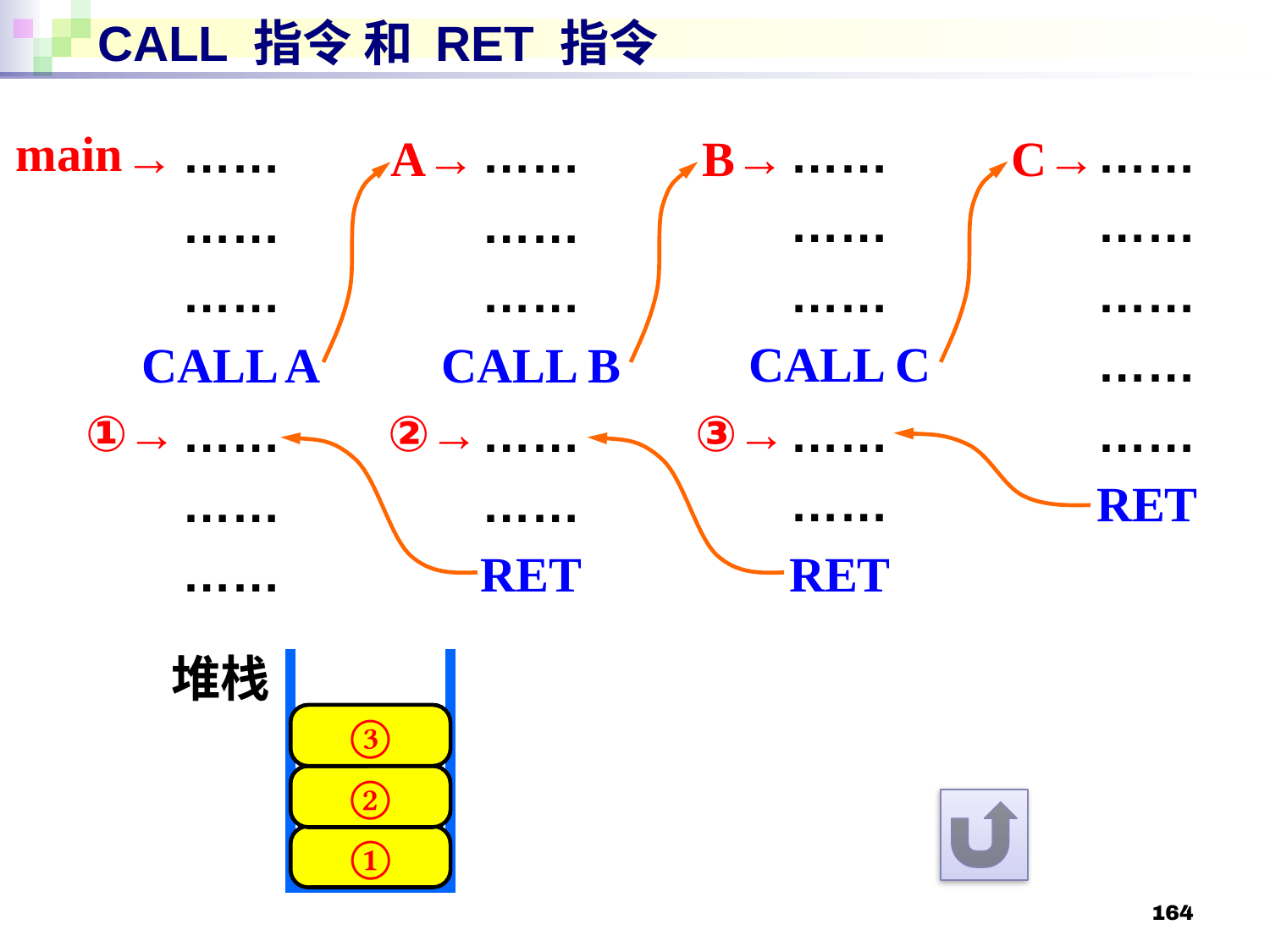

# CALL 指令 和 RET 指令
main
……
……
……
……
……
RET
……
……
……
CALL C
……
……
RET
……
……
……
CALL B
……
……
RET
……
……
……
CALL A
……
……
……
→
C→
A→
B→

①→
②→
③→

堆栈
③
②

①
164